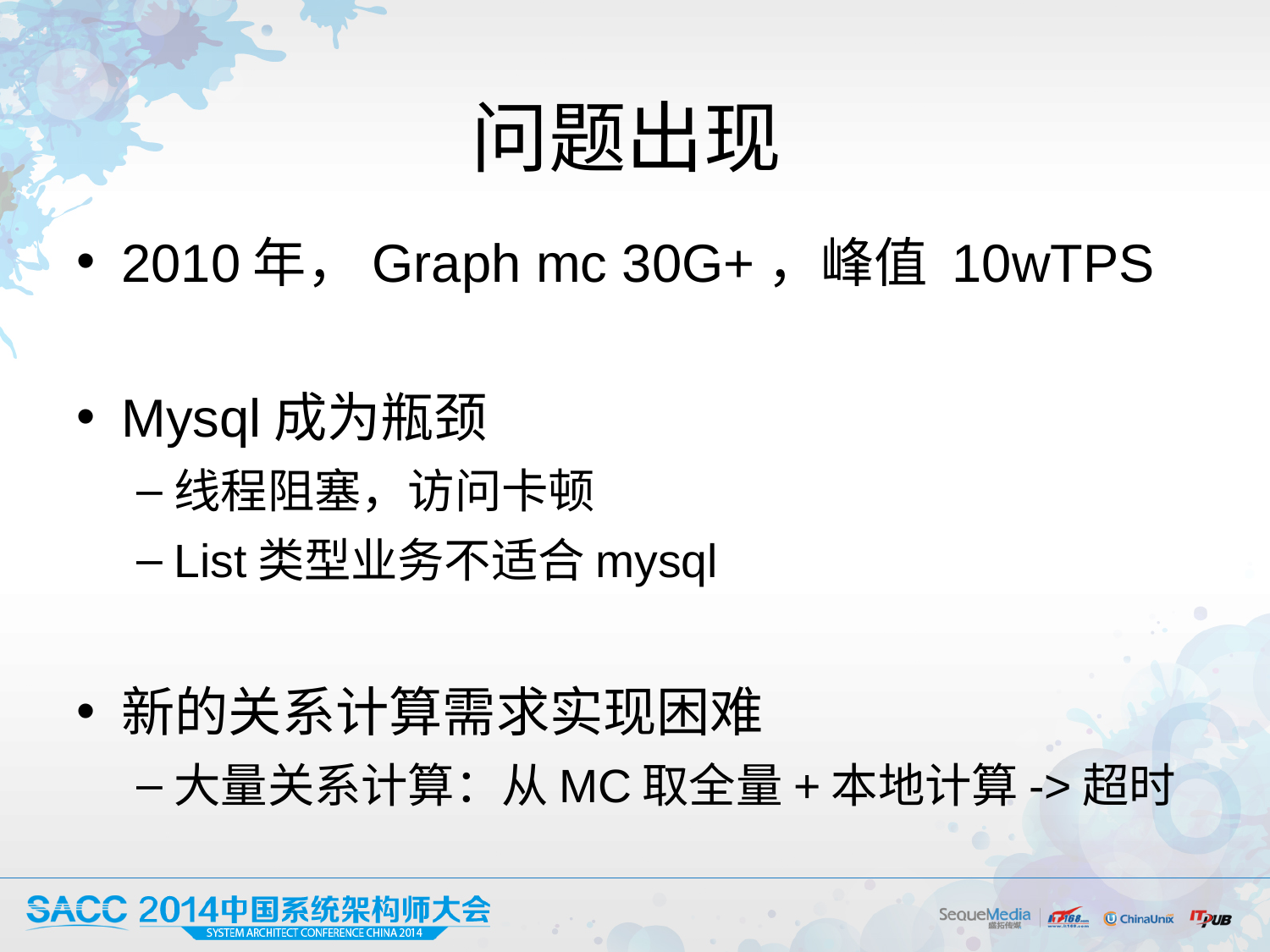

# 问题出现
2010年，Graph mc 30G+，峰值 10wTPS

Mysql成为瓶颈
线程阻塞，访问卡顿
List类型业务不适合mysql

新的关系计算需求实现困难
大量关系计算：从MC取全量+本地计算->超时